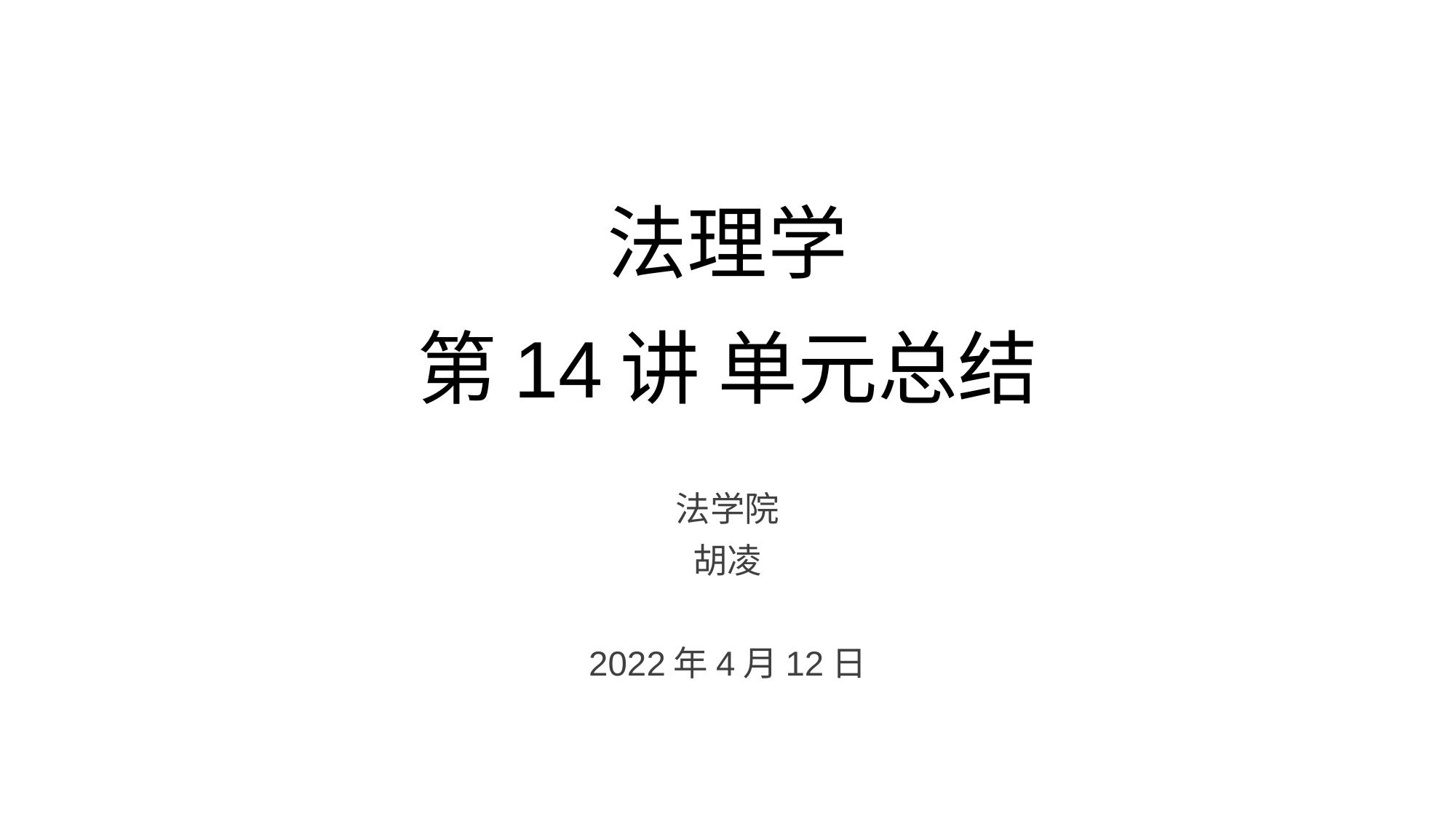

# 法理学 第14讲 单元总结

法学院
胡凌

2022年4月12日